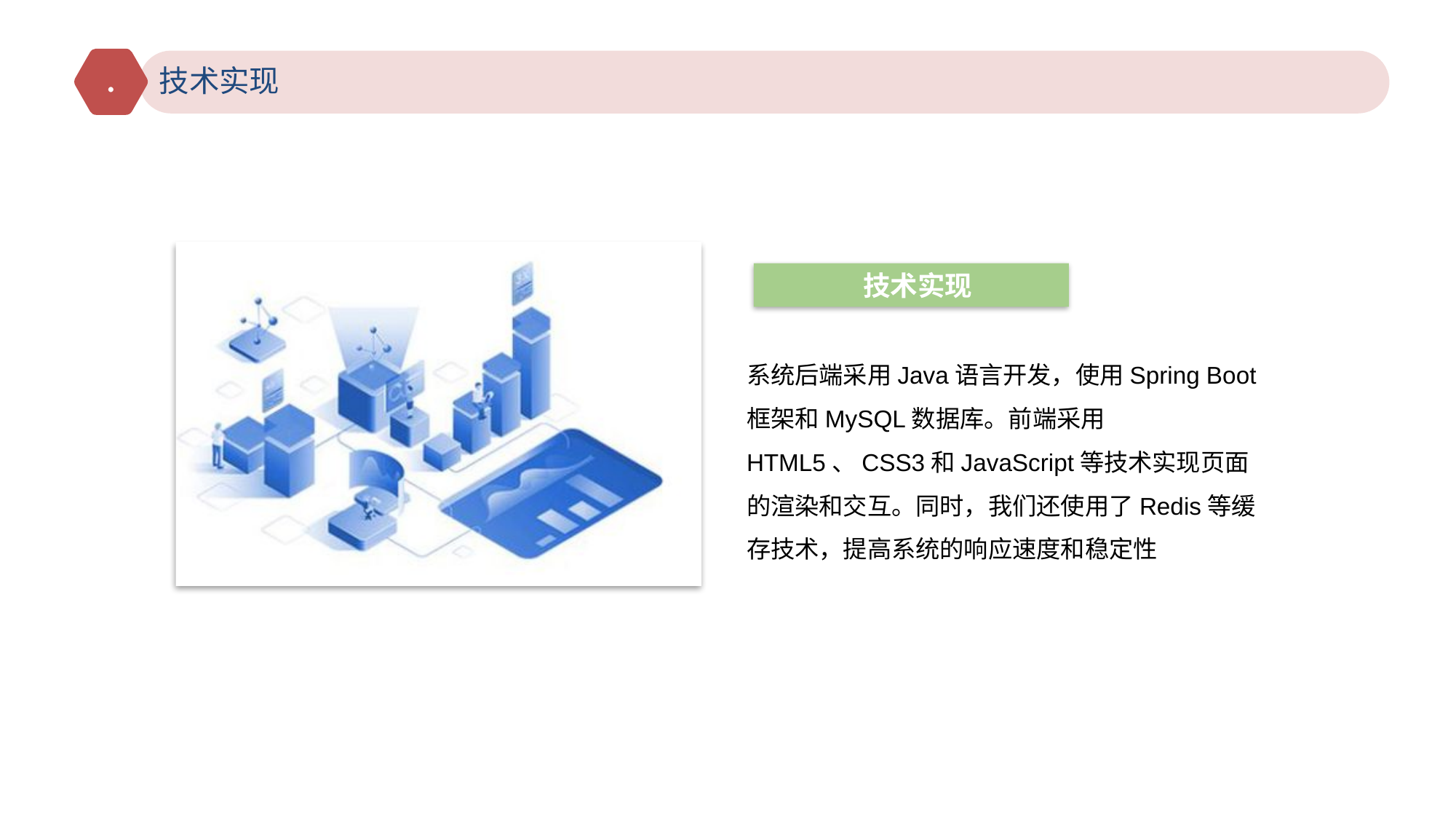

.
技术实现

 技术实现
系统后端采用Java语言开发，使用Spring Boot框架和MySQL数据库。前端采用HTML5、CSS3和JavaScript等技术实现页面的渲染和交互。同时，我们还使用了Redis等缓存技术，提高系统的响应速度和稳定性